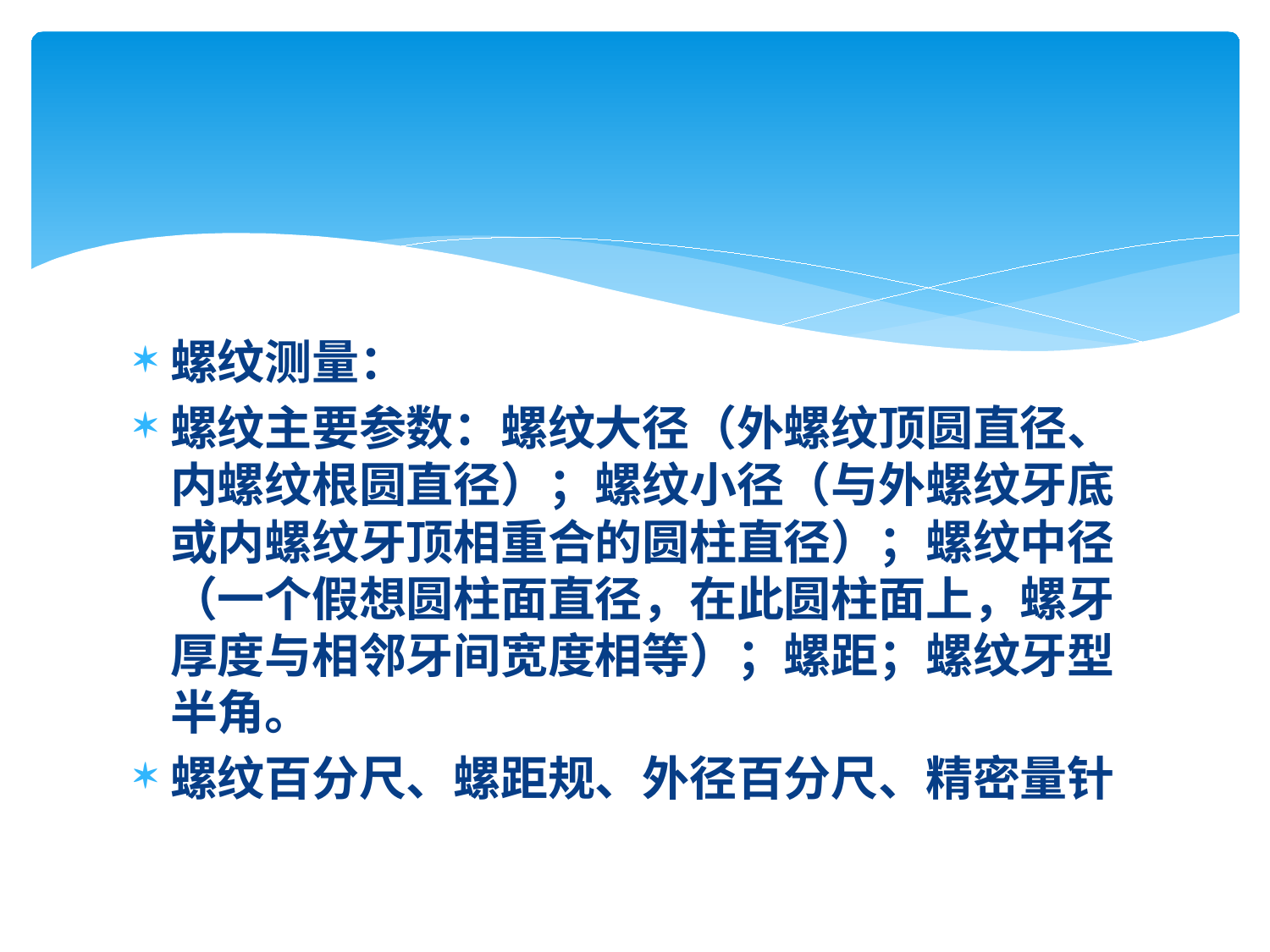

#
螺纹测量：
螺纹主要参数：螺纹大径（外螺纹顶圆直径、内螺纹根圆直径）；螺纹小径（与外螺纹牙底或内螺纹牙顶相重合的圆柱直径）；螺纹中径（一个假想圆柱面直径，在此圆柱面上，螺牙厚度与相邻牙间宽度相等）；螺距；螺纹牙型半角。
螺纹百分尺、螺距规、外径百分尺、精密量针